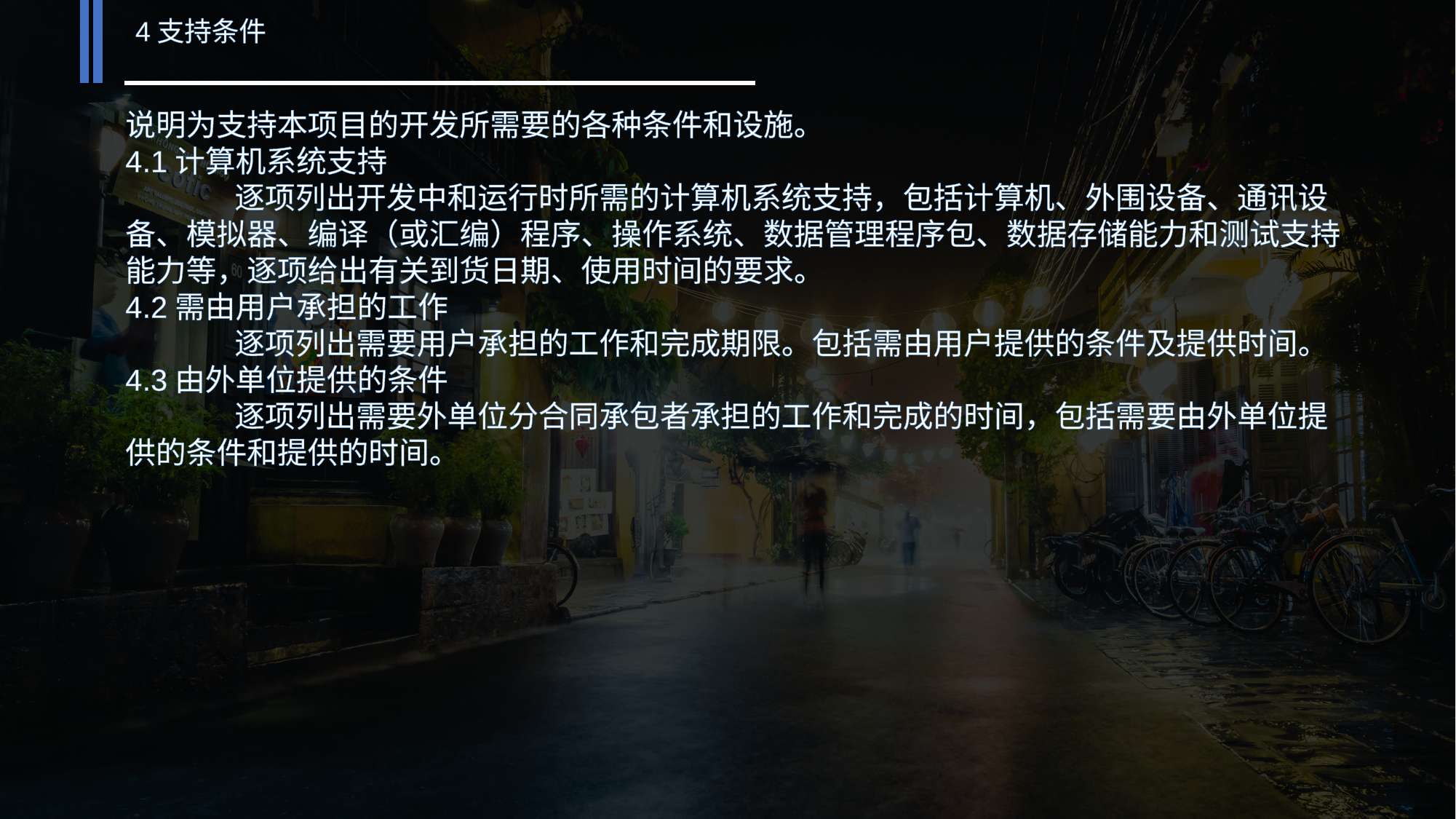

4支持条件
说明为支持本项目的开发所需要的各种条件和设施。
4.1计算机系统支持
	逐项列出开发中和运行时所需的计算机系统支持，包括计算机、外围设备、通讯设备、模拟器、编译（或汇编）程序、操作系统、数据管理程序包、数据存储能力和测试支持能力等，逐项给出有关到货日期、使用时间的要求。
4.2需由用户承担的工作
	逐项列出需要用户承担的工作和完成期限。包括需由用户提供的条件及提供时间。
4.3由外单位提供的条件
	逐项列出需要外单位分合同承包者承担的工作和完成的时间，包括需要由外单位提供的条件和提供的时间。